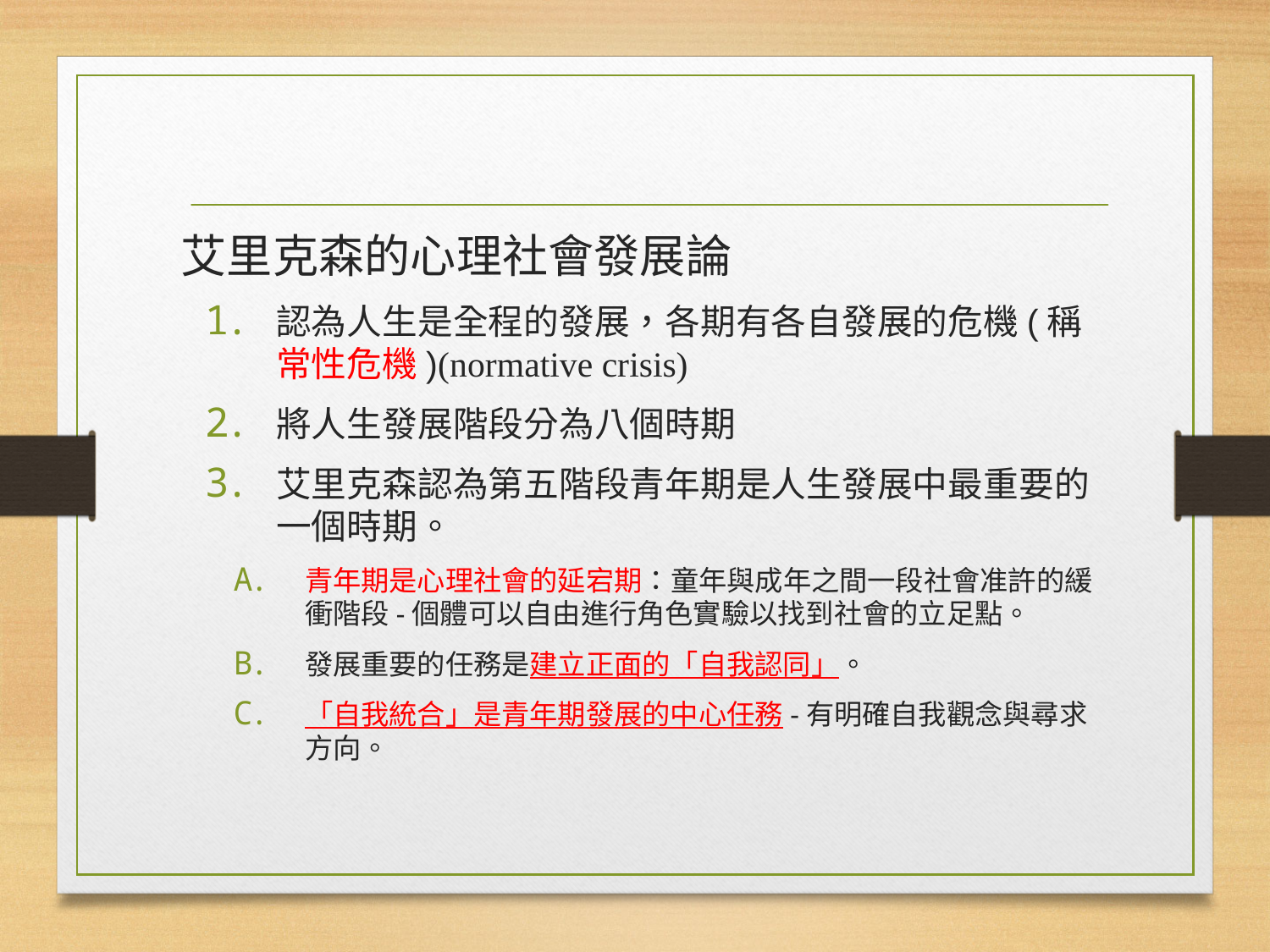

#
艾里克森的心理社會發展論
認為人生是全程的發展，各期有各自發展的危機(稱常性危機)(normative crisis)
將人生發展階段分為八個時期
艾里克森認為第五階段青年期是人生發展中最重要的一個時期。
青年期是心理社會的延宕期：童年與成年之間一段社會准許的緩衝階段-個體可以自由進行角色實驗以找到社會的立足點。
發展重要的任務是建立正面的「自我認同」。
「自我統合」是青年期發展的中心任務-有明確自我觀念與尋求方向。